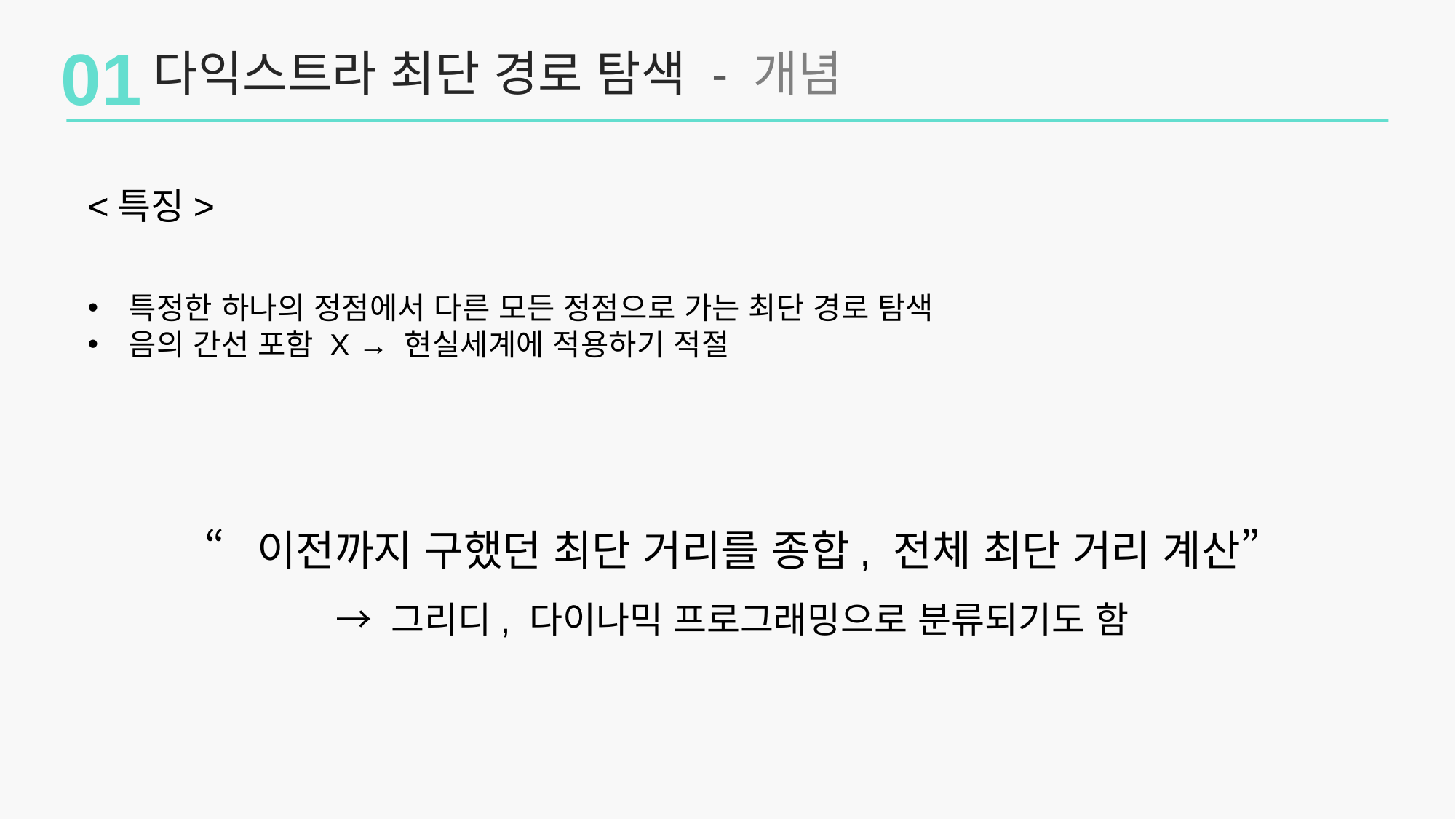

01
다익스트라 최단 경로 탐색 - 개념

<특징>

특정한 하나의 정점에서 다른 모든 정점으로 가는 최단 경로 탐색
음의 간선 포함 X → 현실세계에 적용하기 적절
“이전까지 구했던 최단 거리를 종합, 전체 최단 거리 계산”
→ 그리디, 다이나믹 프로그래밍으로 분류되기도 함